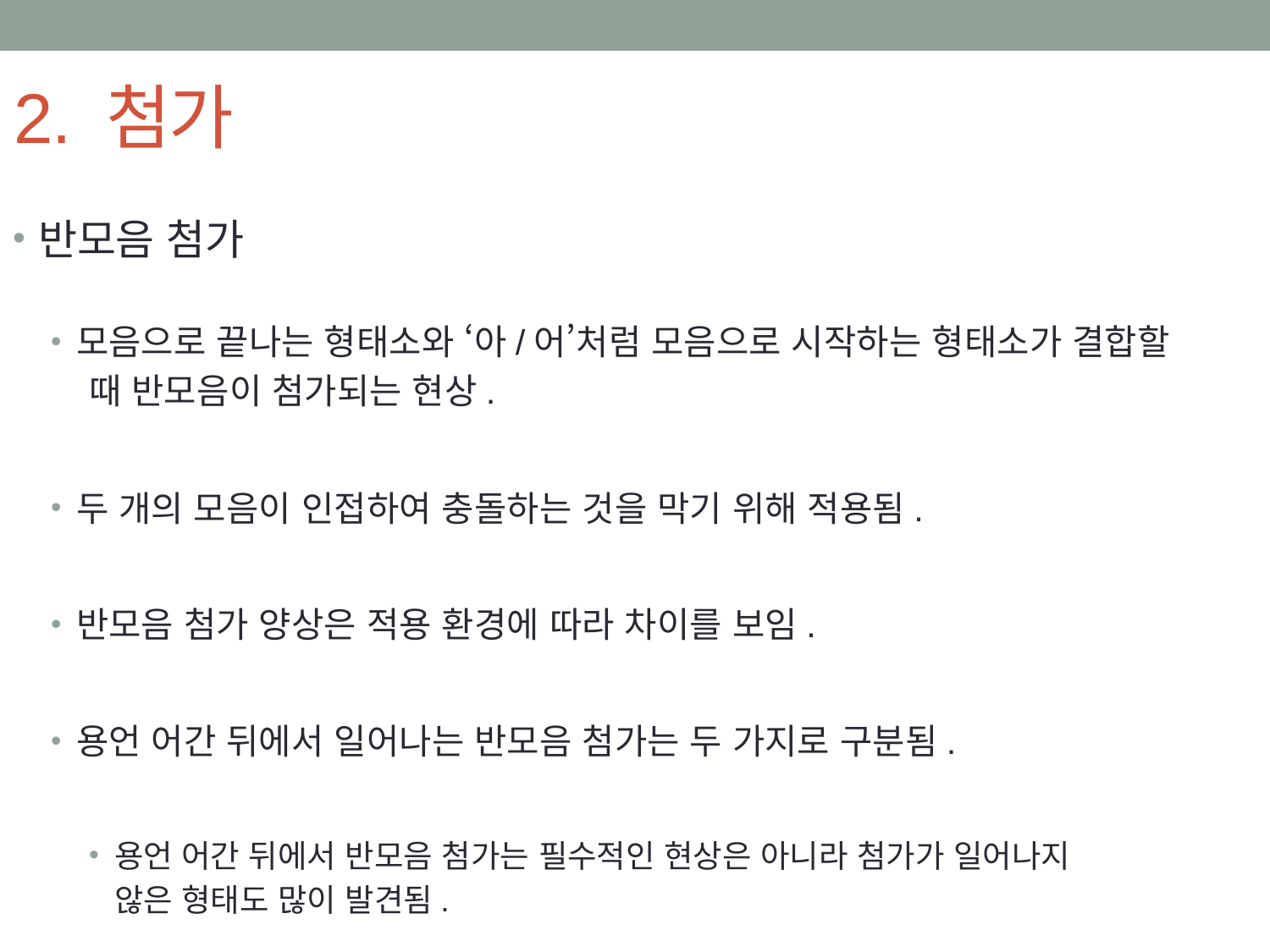

# 2. 첨가
반모음 첨가

모음으로 끝나는 형태소와 ‘아/어’처럼 모음으로 시작하는 형태소가 결합할
   때 반모음이 첨가되는 현상.

두 개의 모음이 인접하여 충돌하는 것을 막기 위해 적용됨.

반모음 첨가 양상은 적용 환경에 따라 차이를 보임.

용언 어간 뒤에서 일어나는 반모음 첨가는 두 가지로 구분됨.

용언 어간 뒤에서 반모음 첨가는 필수적인 현상은 아니라 첨가가 일어나지
  않은 형태도 많이 발견됨.